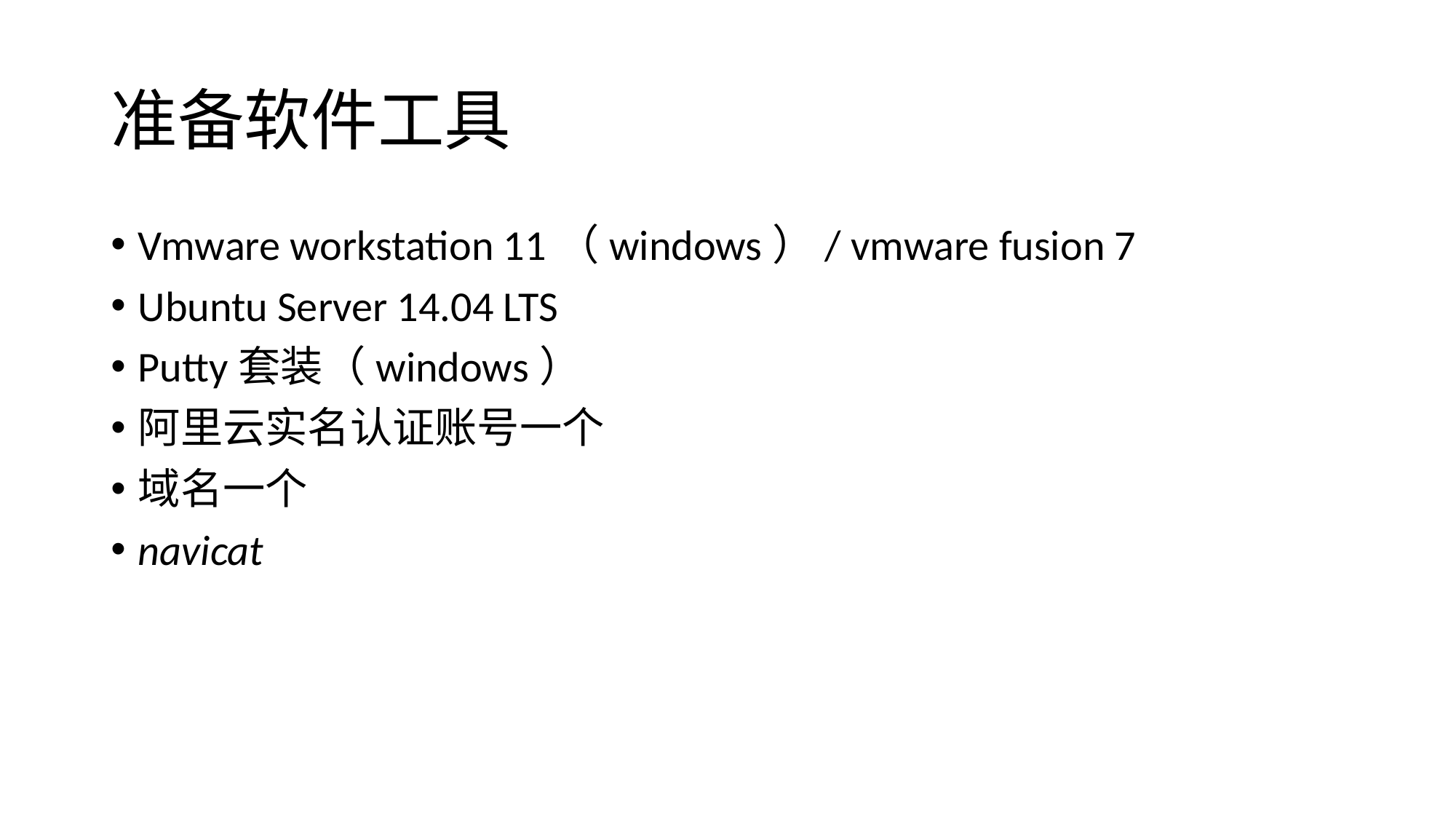

# 准备软件工具
Vmware workstation 11（windows）/ vmware fusion 7
Ubuntu Server 14.04 LTS
Putty套装（windows）
阿里云实名认证账号一个
域名一个
navicat